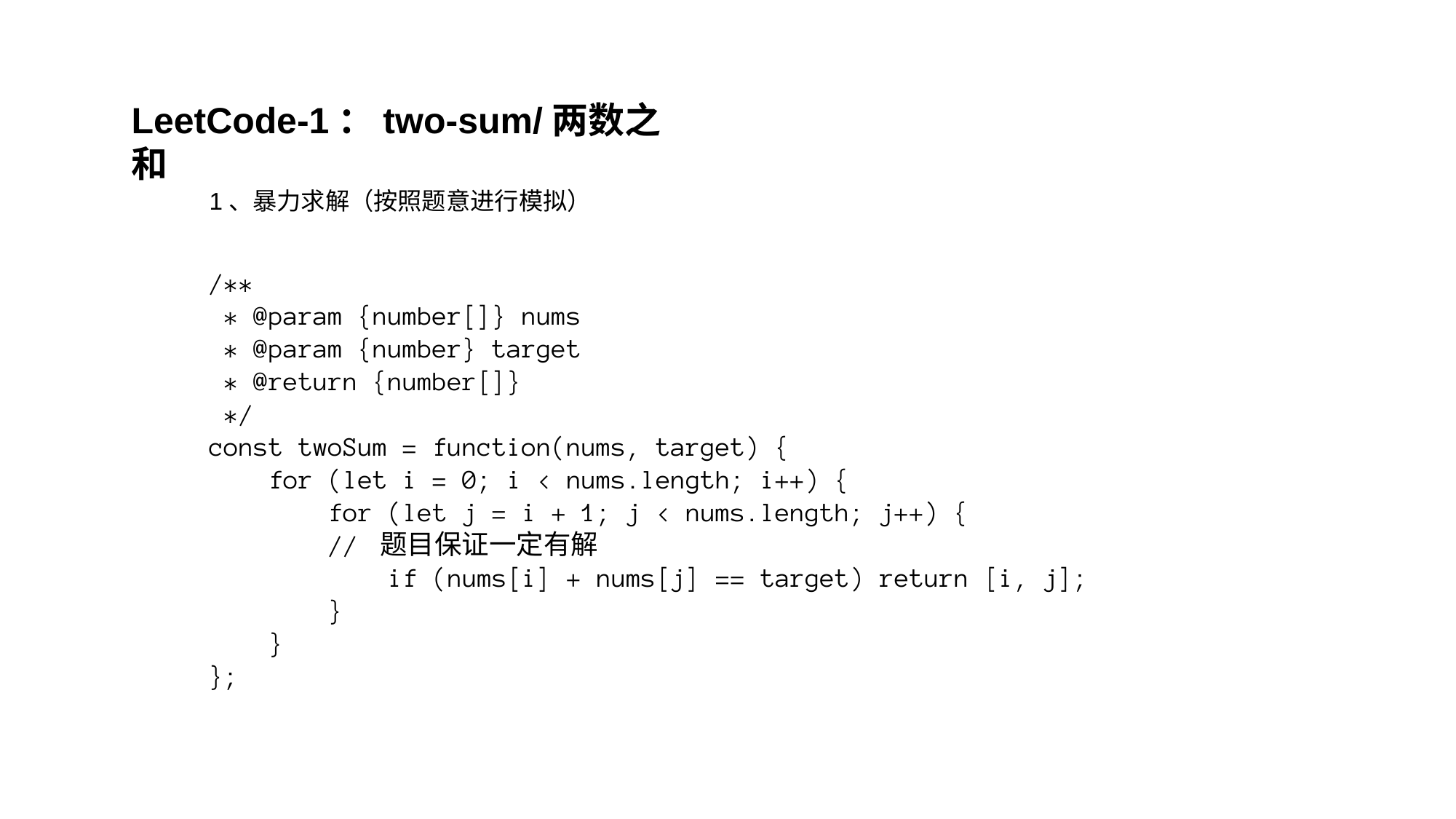

LeetCode-1：two-sum/两数之和
1、暴力求解（按照题意进行模拟）
/**
 * @param {number[]} nums
 * @param {number} target
 * @return {number[]}
 */
const twoSum = function(nums, target) {
    for (let i = 0; i < nums.length; i++) {
        for (let j = i + 1; j < nums.length; j++) {
        // 题目保证一定有解
            if (nums[i] + nums[j] == target) return [i, j];
        }
    }
};